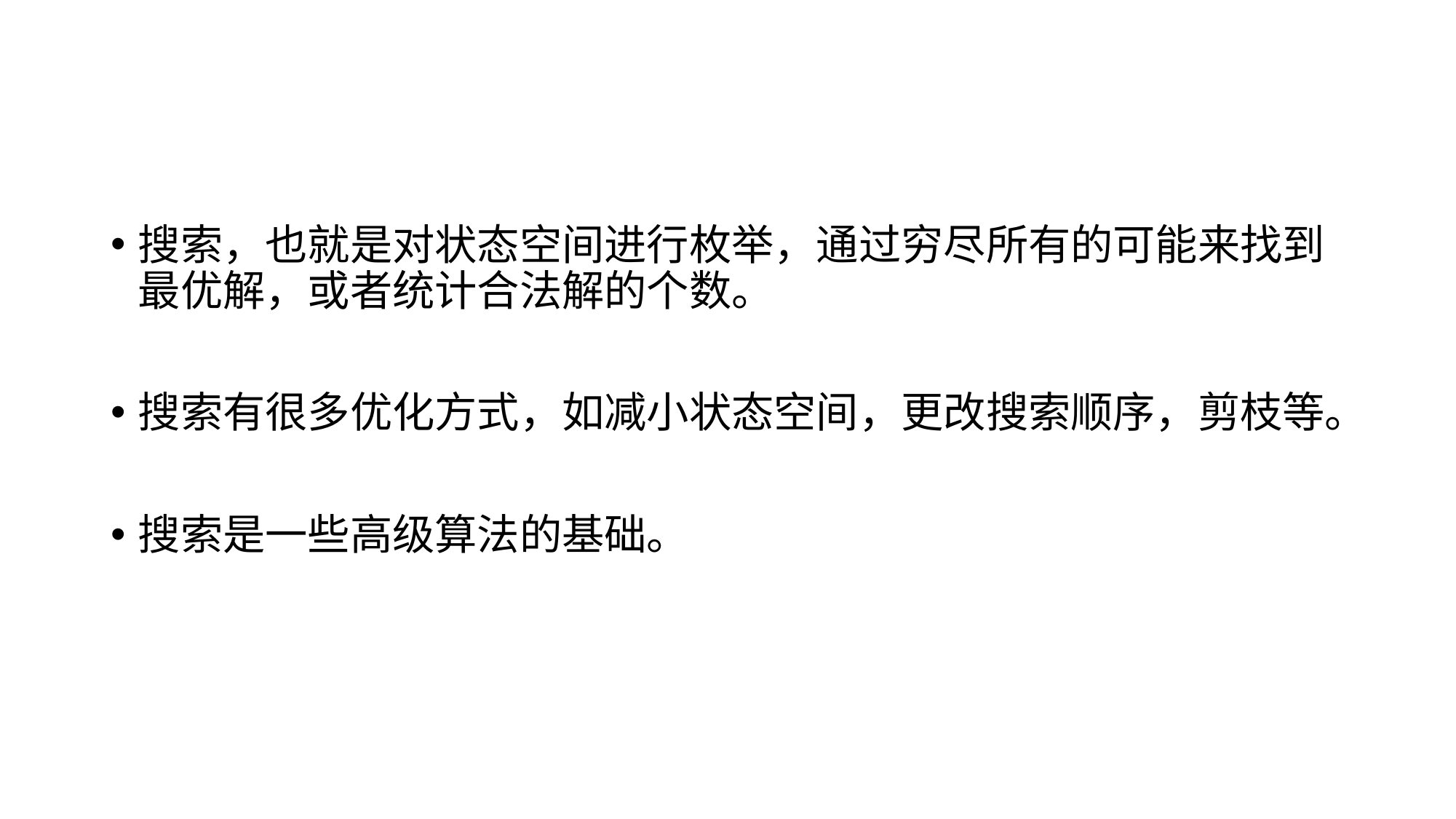

#
搜索，也就是对状态空间进行枚举，通过穷尽所有的可能来找到最优解，或者统计合法解的个数。

搜索有很多优化方式，如减小状态空间，更改搜索顺序，剪枝等。

搜索是一些高级算法的基础。